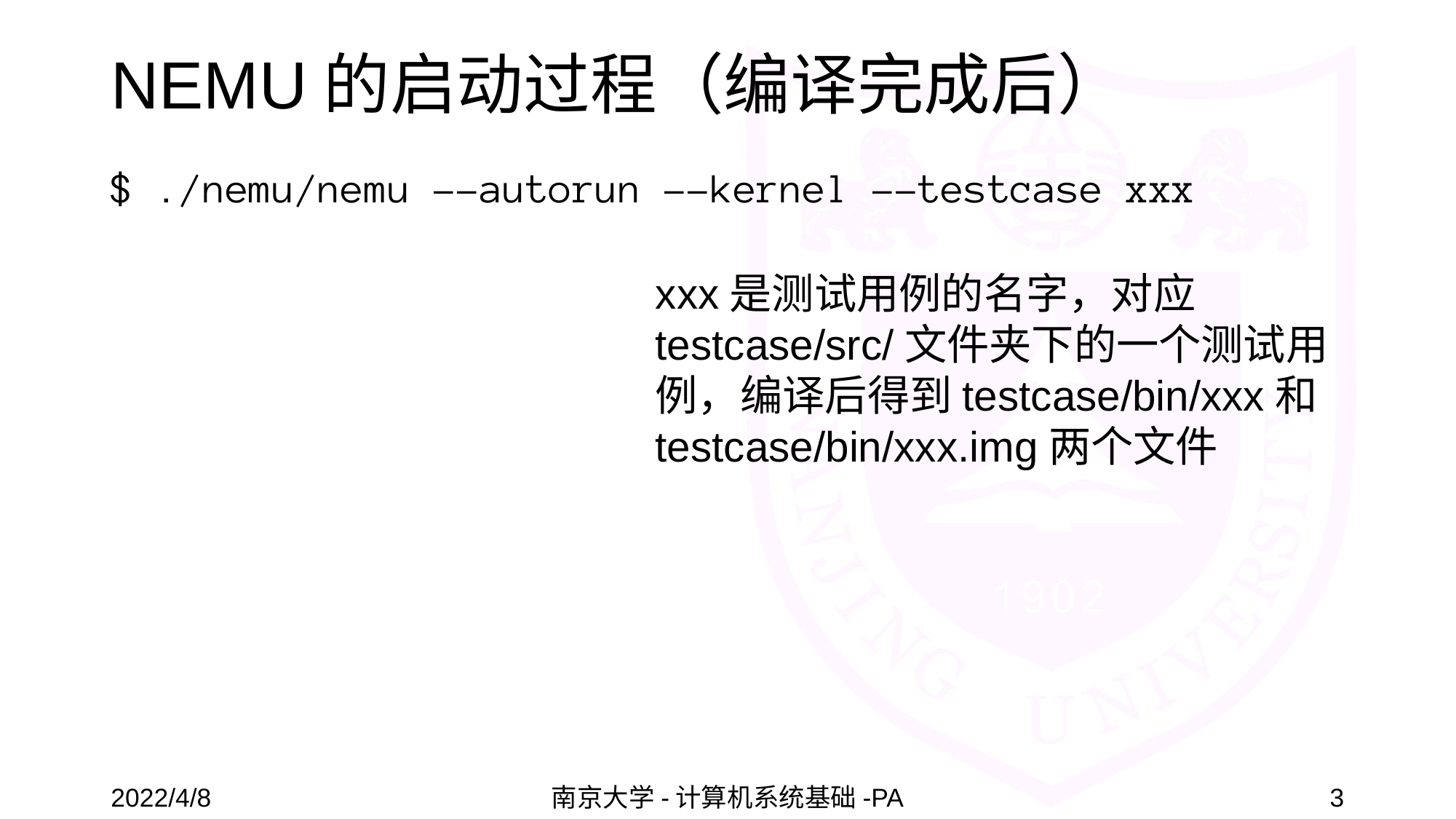

# NEMU的启动过程（编译完成后）
$ ./nemu/nemu --autorun --kernel --testcase xxx
xxx是测试用例的名字，对应testcase/src/文件夹下的一个测试用例，编译后得到testcase/bin/xxx和testcase/bin/xxx.img两个文件
2022/4/8
南京大学-计算机系统基础-PA
3